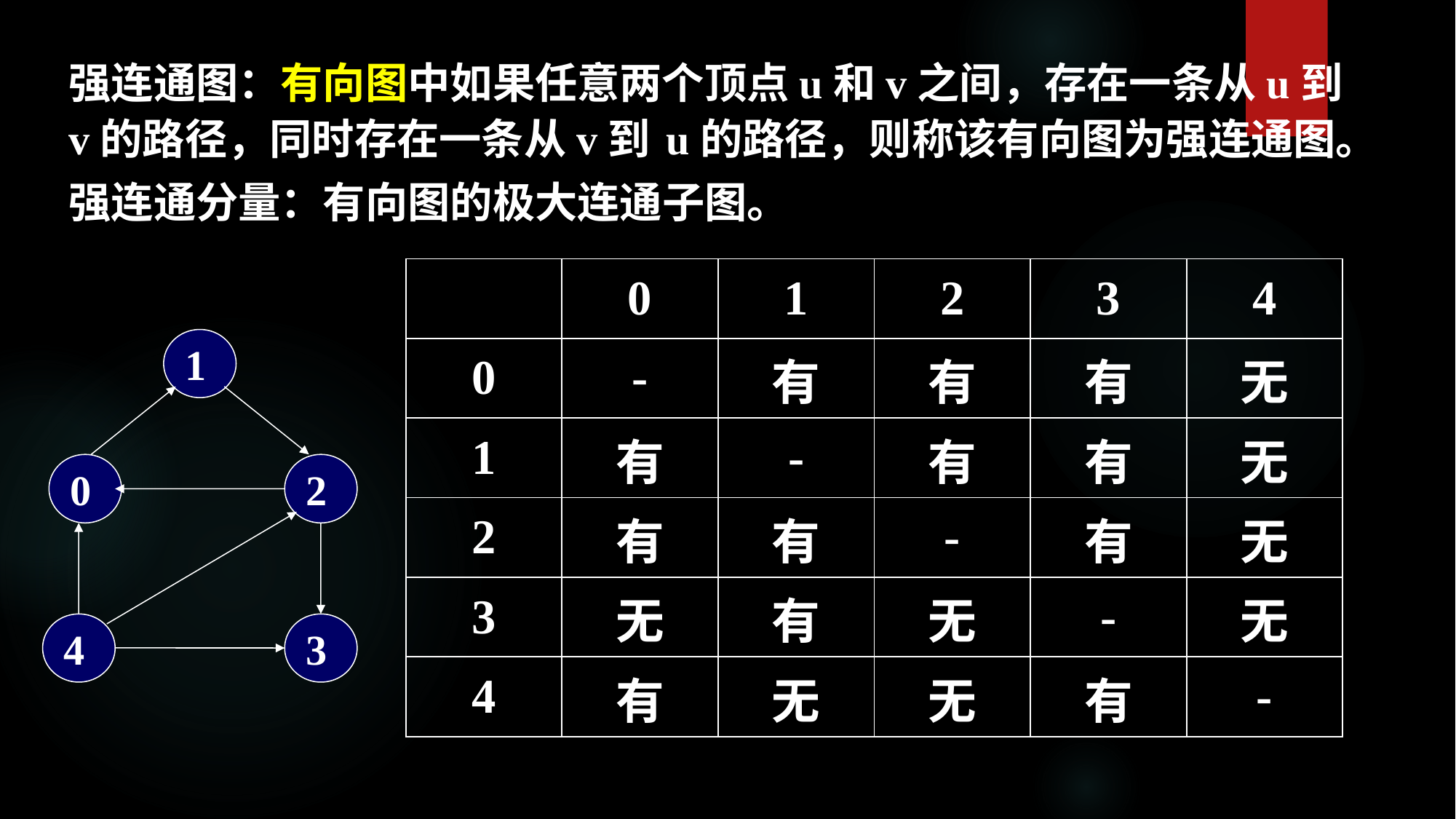

强连通图：有向图中如果任意两个顶点u和v之间，存在一条从u到v的路径，同时存在一条从v到 u的路径，则称该有向图为强连通图。
强连通分量：有向图的极大连通子图。
|  | 0 | 1 | 2 | 3 | 4 |
| --- | --- | --- | --- | --- | --- |
| 0 | - | 有 | 有 | 有 | 无 |
| 1 | 有 | - | 有 | 有 | 无 |
| 2 | 有 | 有 | - | 有 | 无 |
| 3 | 无 | 有 | 无 | - | 无 |
| 4 | 有 | 无 | 无 | 有 | - |
1

0
2

4
3